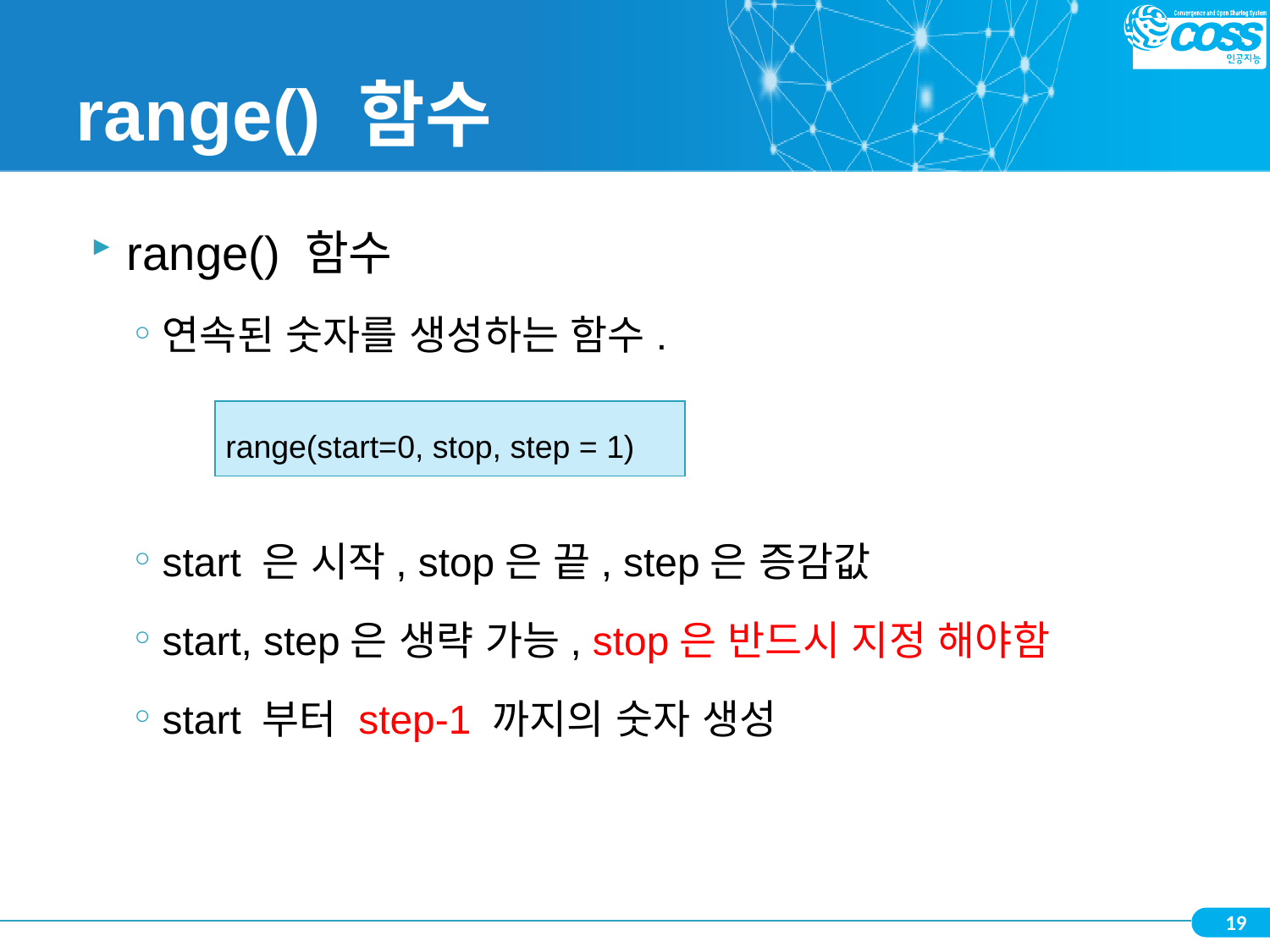

# range() 함수
range() 함수
연속된 숫자를 생성하는 함수.

start 은 시작, stop은 끝, step은 증감값
start, step은 생략 가능, stop은 반드시 지정 해야함
start 부터 step-1 까지의 숫자 생성

| range(start=0, stop, step = 1) |
| --- |